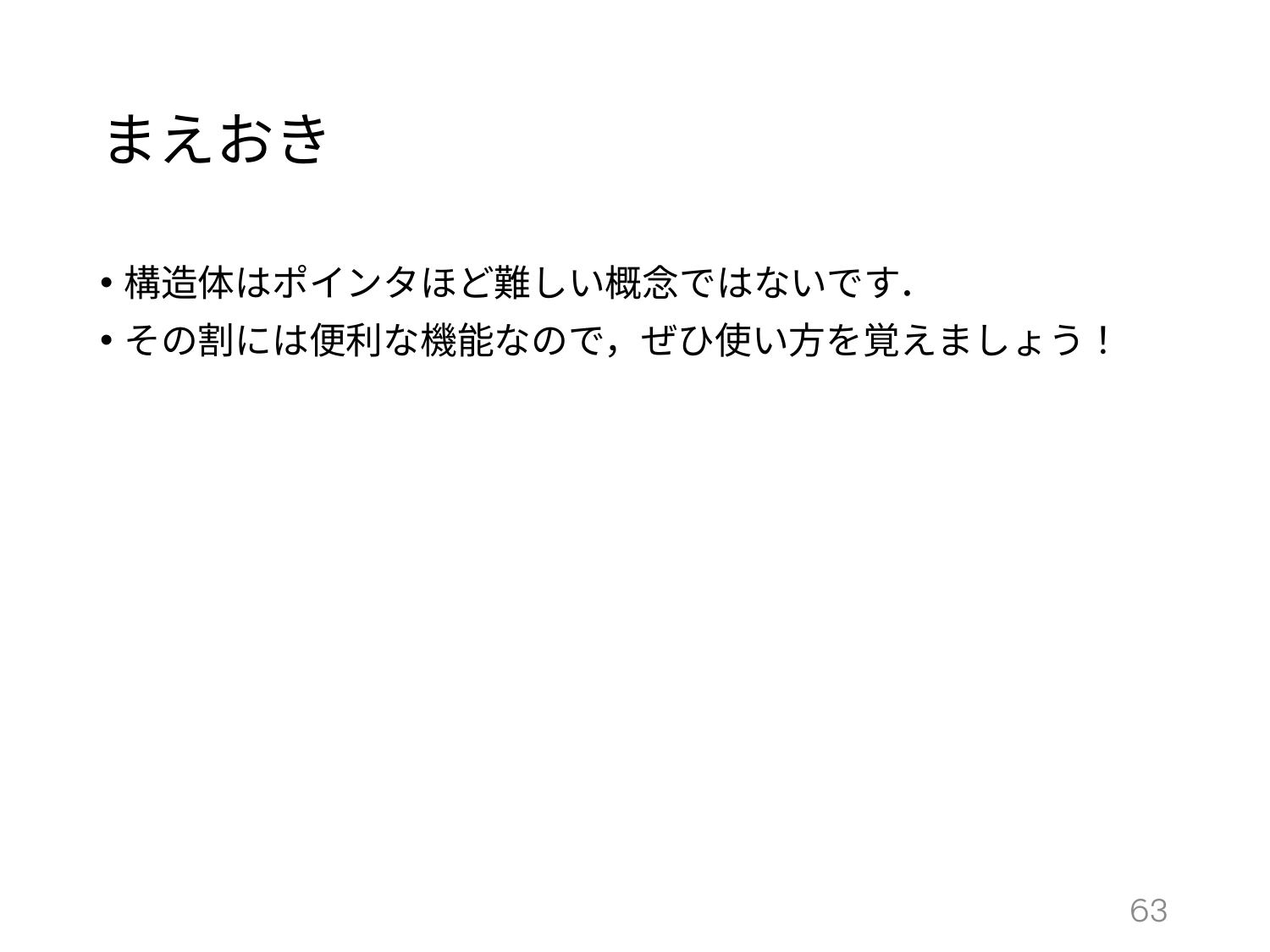

# まえおき
構造体はポインタほど難しい概念ではないです．
その割には便利な機能なので，ぜひ使い方を覚えましょう！
63